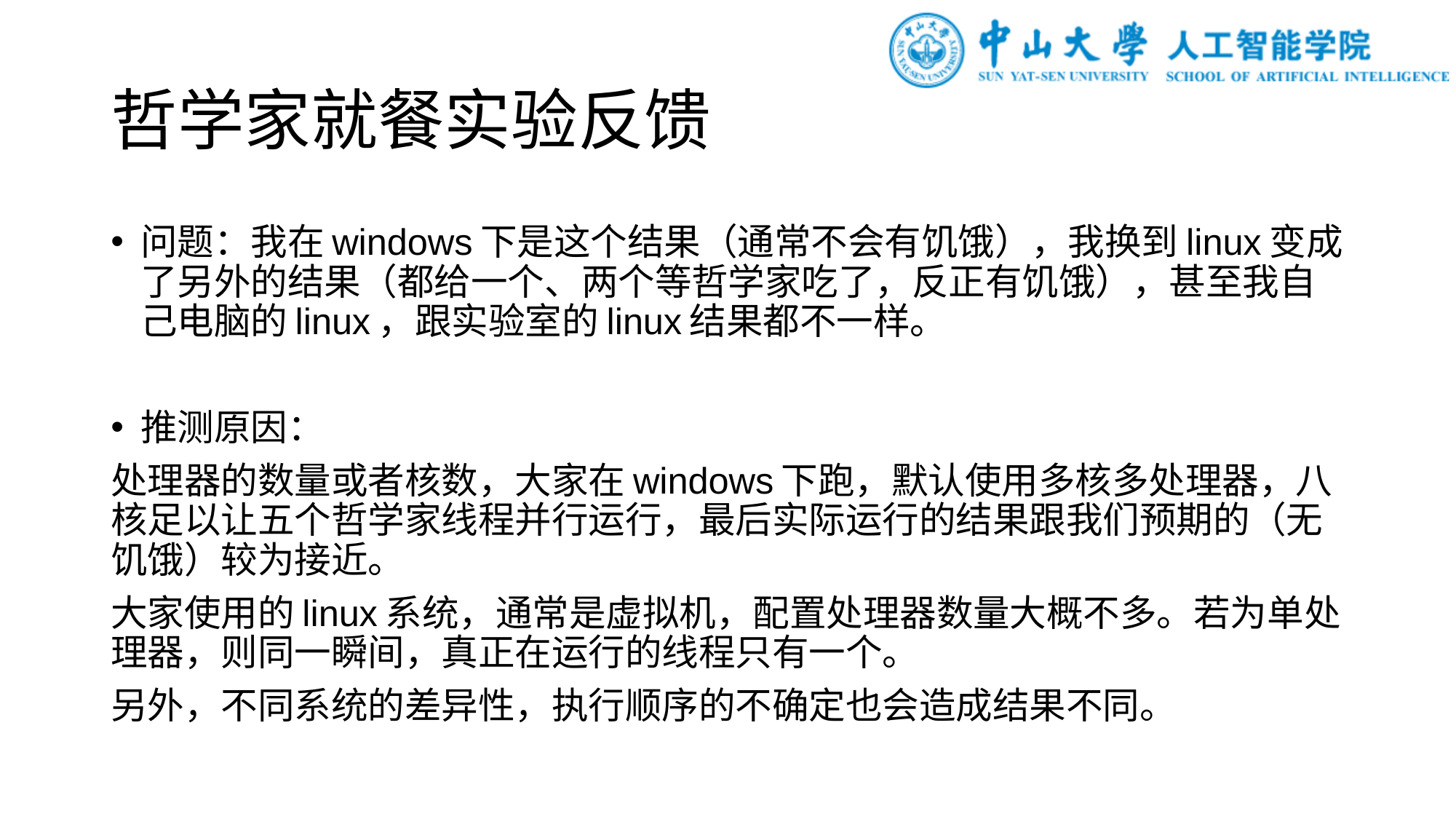

# 哲学家就餐实验反馈
问题：我在windows下是这个结果（通常不会有饥饿），我换到linux变成了另外的结果（都给一个、两个等哲学家吃了，反正有饥饿），甚至我自己电脑的linux，跟实验室的linux结果都不一样。

推测原因：
处理器的数量或者核数，大家在windows下跑，默认使用多核多处理器，八核足以让五个哲学家线程并行运行，最后实际运行的结果跟我们预期的（无饥饿）较为接近。
大家使用的linux系统，通常是虚拟机，配置处理器数量大概不多。若为单处理器，则同一瞬间，真正在运行的线程只有一个。
另外，不同系统的差异性，执行顺序的不确定也会造成结果不同。